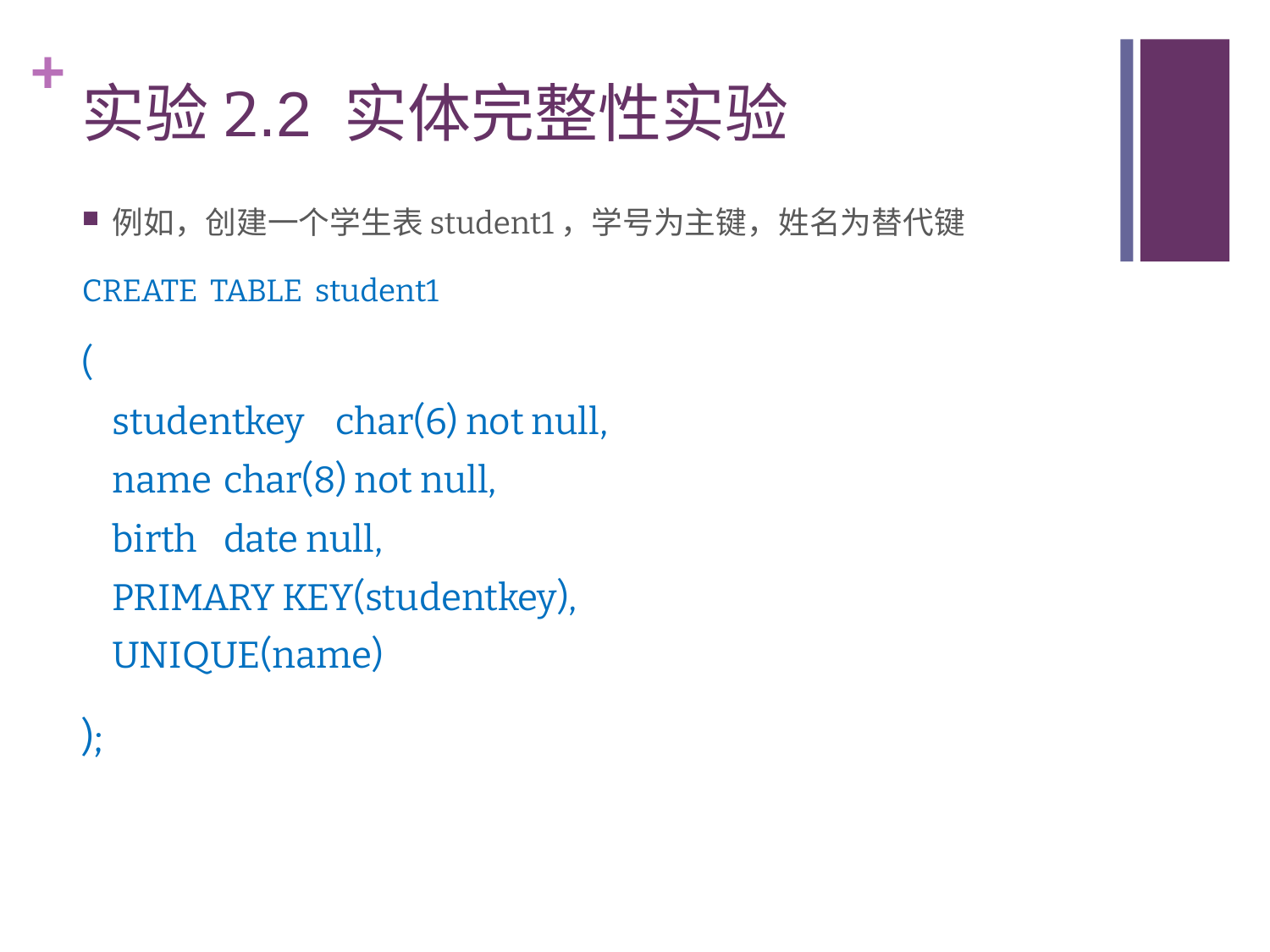

# 实验2.2 实体完整性实验
例如，创建一个学生表student1，学号为主键，姓名为替代键
CREATE  TABLE  student1
(
studentkey	char(6) not null,
name	char(8) not null,
birth		date null,
PRIMARY KEY(studentkey),
UNIQUE(name)
);